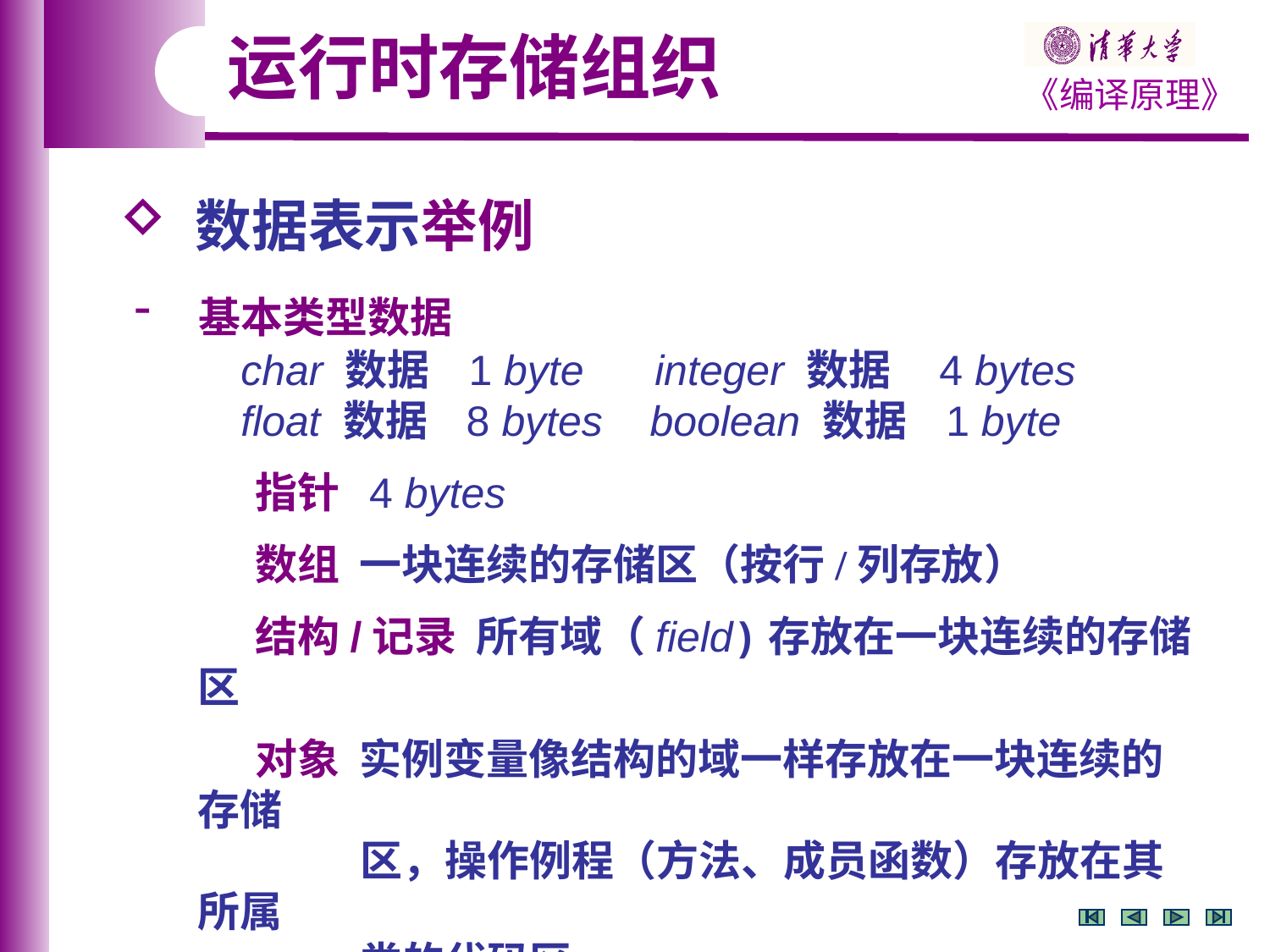

运行时存储组织
 数据表示举例
  基本类型数据
         char 数据   1 byte      integer 数据    4 bytes
         float 数据   8 bytes    boolean 数据   1 byte

     指针  4 bytes

     数组  一块连续的存储区（按行/列存放）

     结构/记录  所有域（field)存放在一块连续的存储区

     对象  实例变量像结构的域一样存放在一块连续的存储
                区，操作例程（方法、成员函数）存放在其所属
                类的代码区